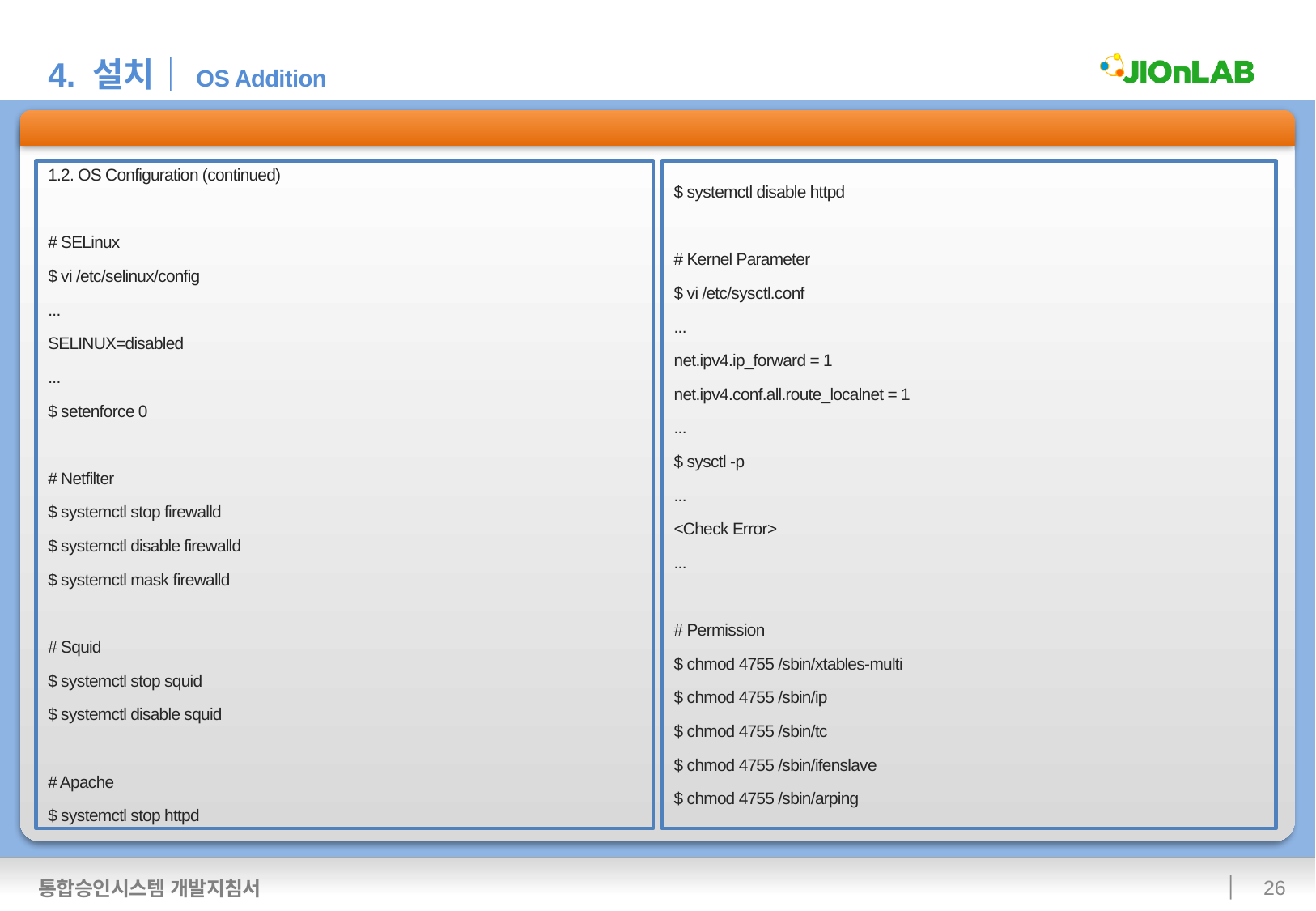

4. 설치│OS Addition

통합승인시스템 설치

1.2. OS Configuration (continued)

# SELinux
$ vi /etc/selinux/config
...
SELINUX=disabled
...
$ setenforce 0

# Netfilter
$ systemctl stop firewalld
$ systemctl disable firewalld
$ systemctl mask firewalld

# Squid
$ systemctl stop squid
$ systemctl disable squid

# Apache
$ systemctl stop httpd
$ systemctl disable httpd

# Kernel Parameter
$ vi /etc/sysctl.conf
...
net.ipv4.ip_forward = 1
net.ipv4.conf.all.route_localnet = 1
...
$ sysctl -p
...
<Check Error>
...

# Permission
$ chmod 4755 /sbin/xtables-multi
$ chmod 4755 /sbin/ip
$ chmod 4755 /sbin/tc
$ chmod 4755 /sbin/ifenslave
$ chmod 4755 /sbin/arping
 26